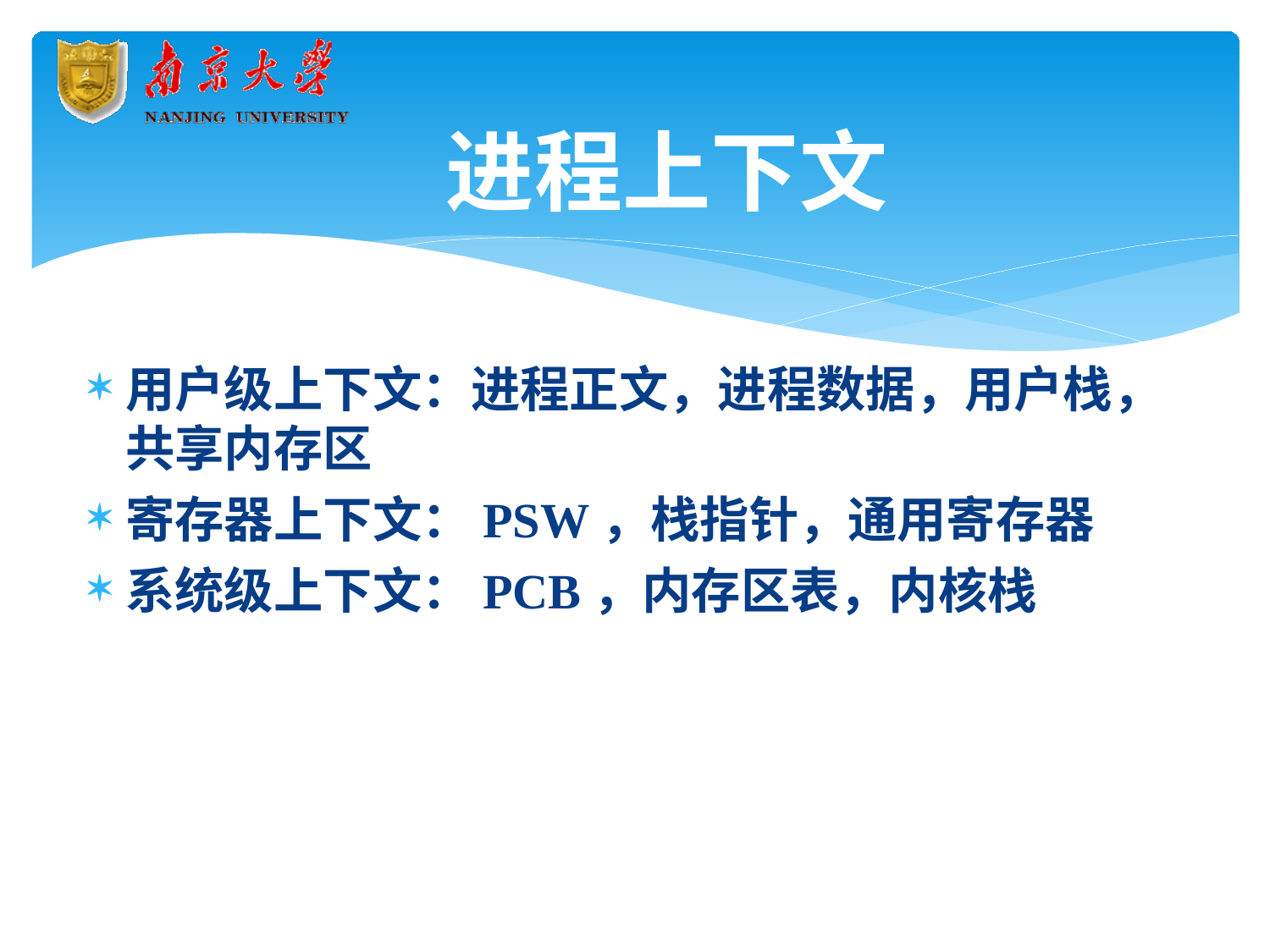

# 进程上下文
用户级上下文：进程正文，进程数据，用户栈， 共享内存区
寄存器上下文：PSW，栈指针，通用寄存器
系统级上下文：PCB，内存区表，内核栈